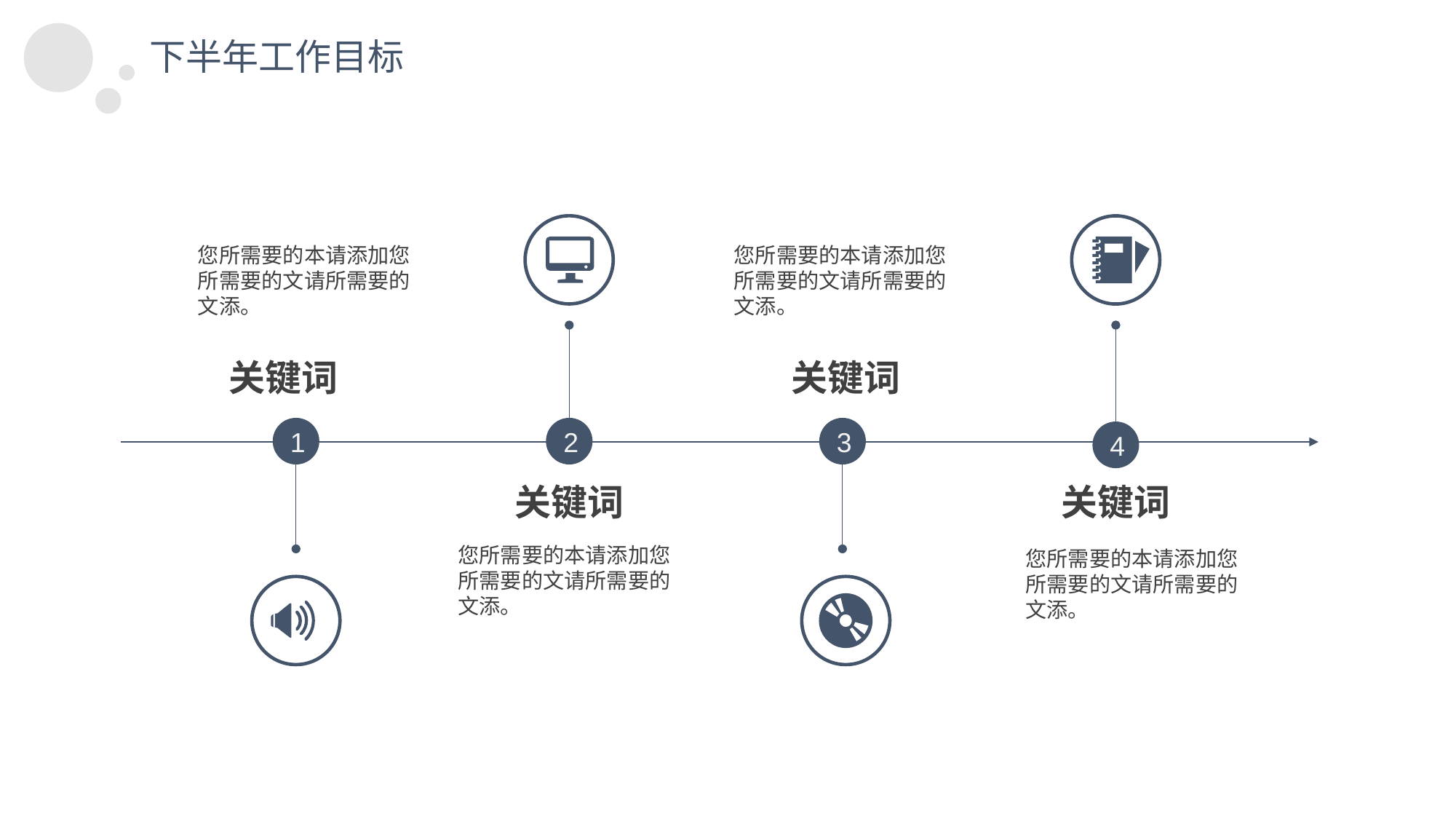

下半年工作目标

您所需要的本请添加您所需要的文请所需要的文添。

您所需要的本请添加您所需要的文请所需要的文添。

关键词
关键词
2
3
1
4
关键词
关键词
您所需要的本请添加您所需要的文请所需要的文添。
您所需要的本请添加您所需要的文请所需要的文添。